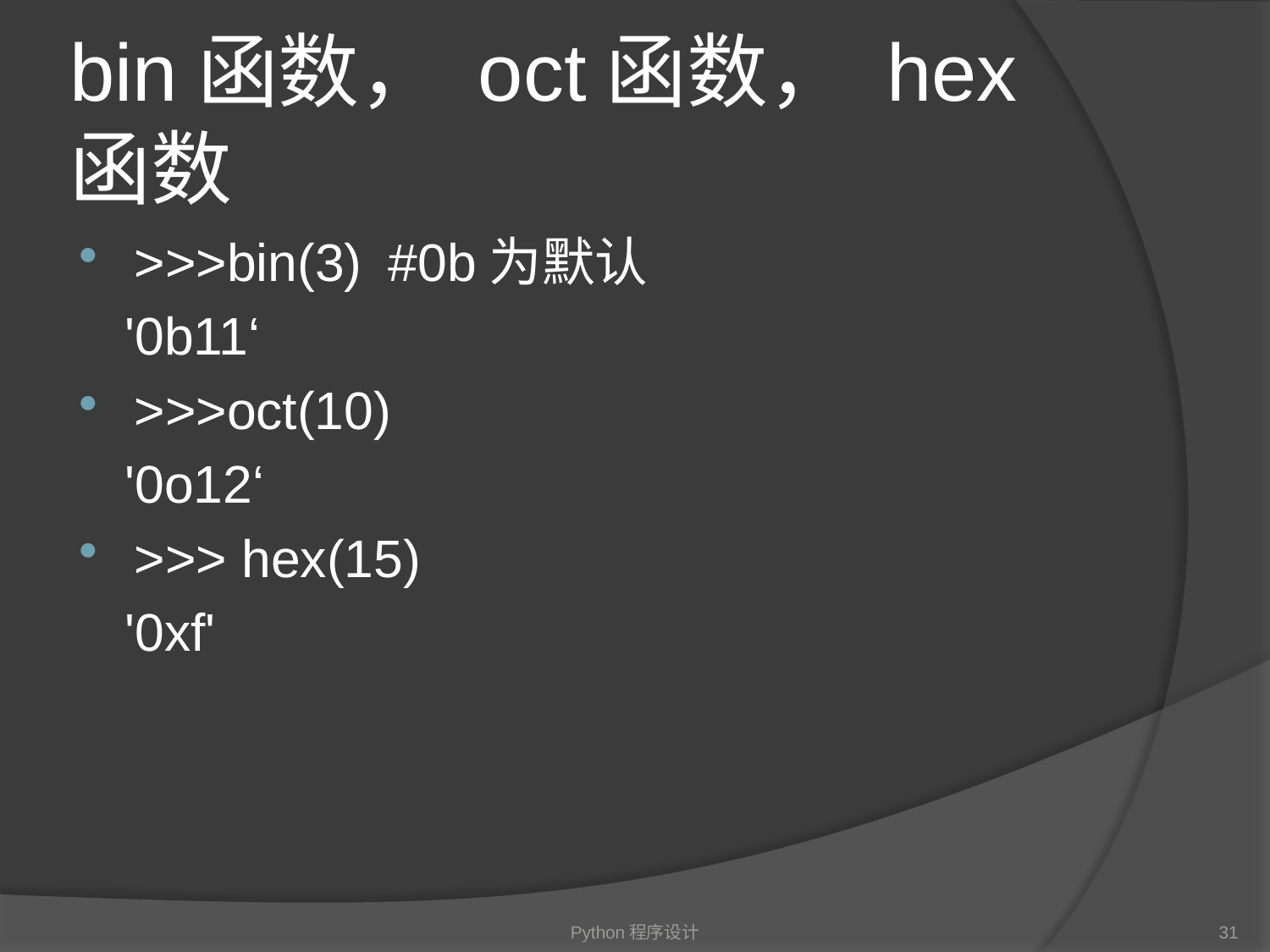

# bin函数， oct函数， hex函数
>>>bin(3)	#0b为默认
   '0b11‘
>>>oct(10)
   '0o12‘
>>> hex(15)
   '0xf'

Python程序设计
31